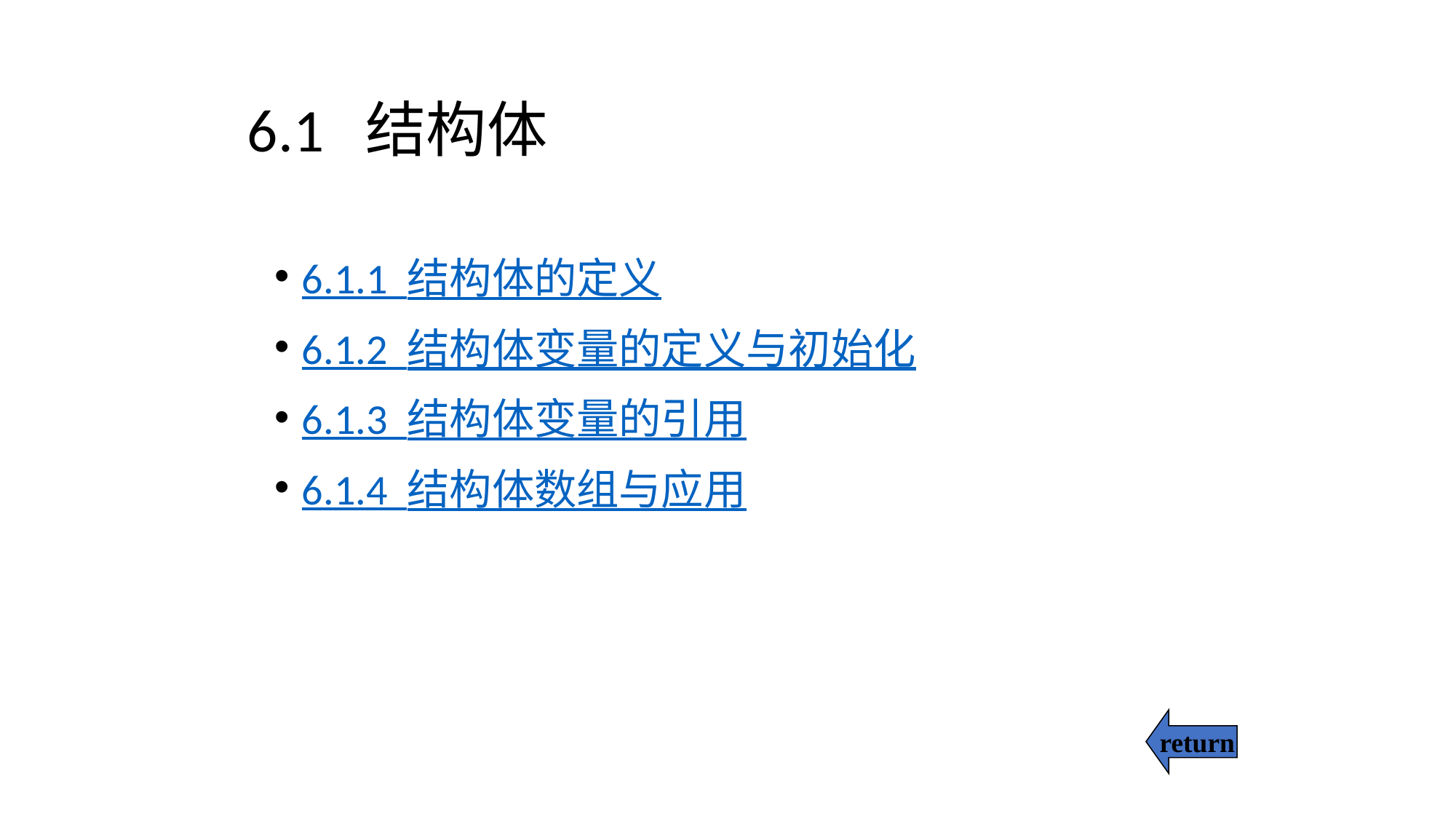

# 6.1  结构体
6.1.1  结构体的定义
6.1.2  结构体变量的定义与初始化
6.1.3  结构体变量的引用
6.1.4  结构体数组与应用
return